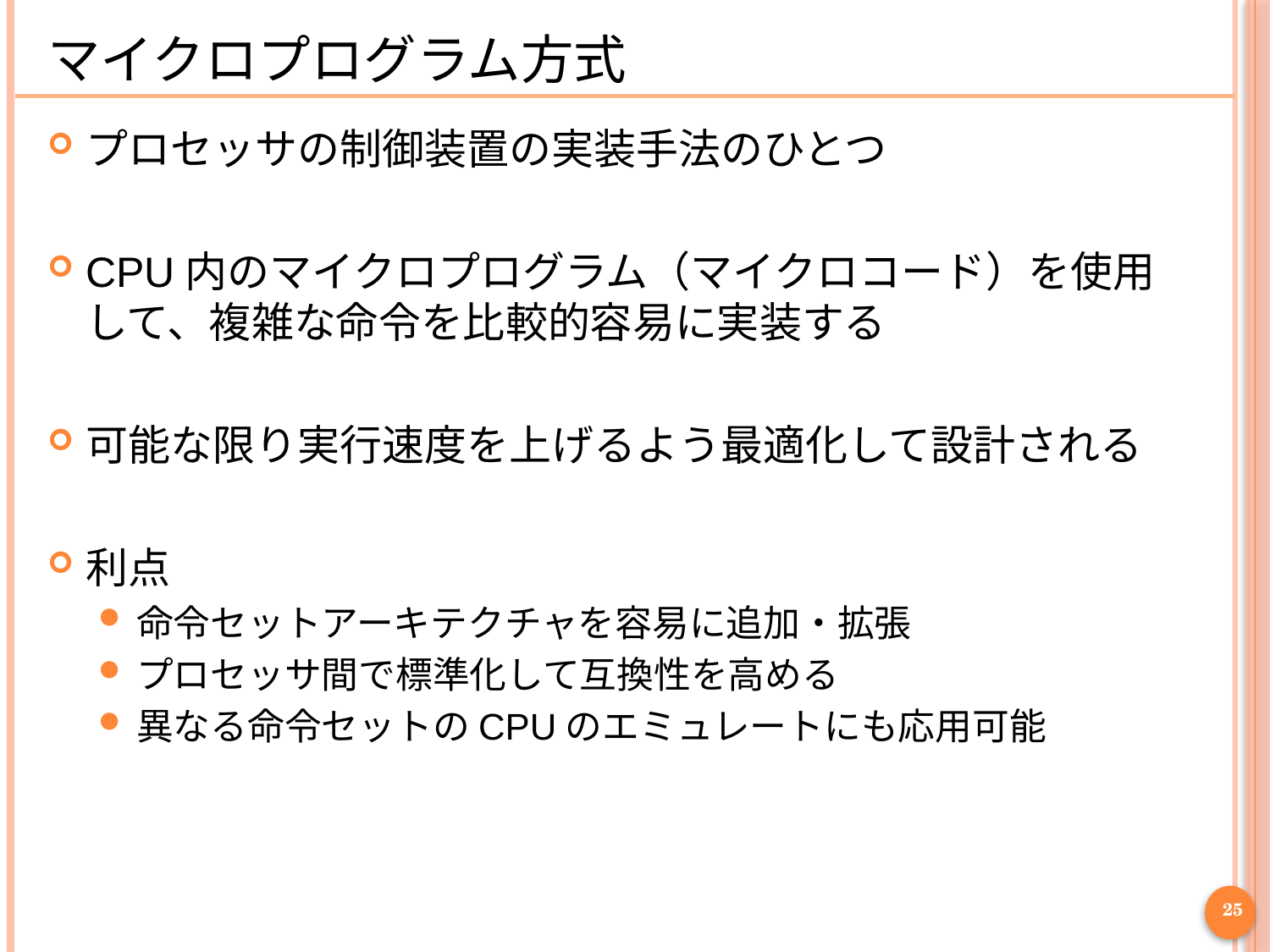

# マイクロプログラム方式
プロセッサの制御装置の実装手法のひとつ

CPU内のマイクロプログラム（マイクロコード）を使用して、複雑な命令を比較的容易に実装する

可能な限り実行速度を上げるよう最適化して設計される

利点
命令セットアーキテクチャを容易に追加・拡張
プロセッサ間で標準化して互換性を高める
異なる命令セットのCPUのエミュレートにも応用可能
25